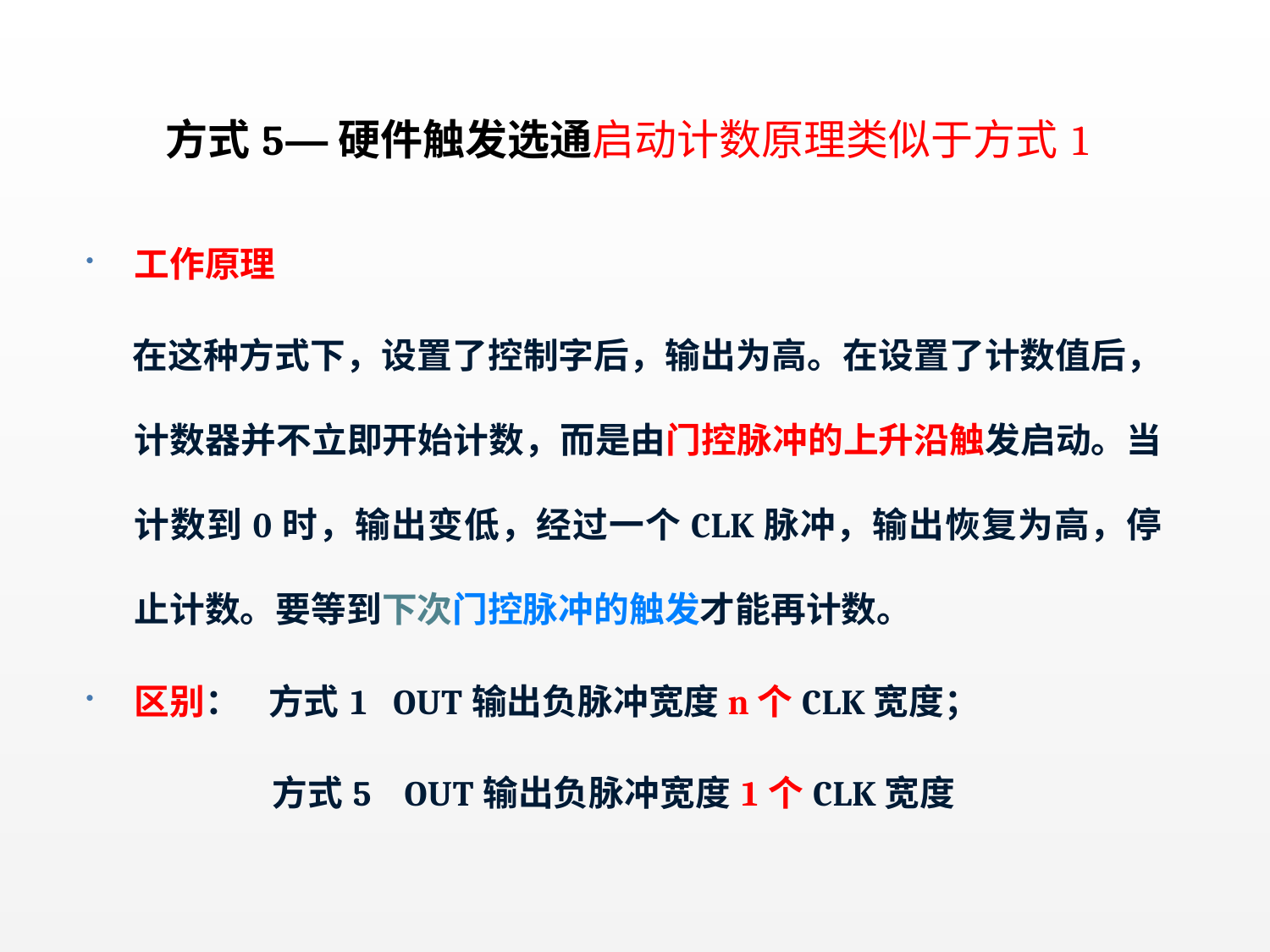

方式5—硬件触发选通启动计数原理类似于方式1
工作原理
          在这种方式下，设置了控制字后，输出为高。在设置了计数值后，计数器并不立即开始计数，而是由门控脉冲的上升沿触发启动。当计数到0时，输出变低，经过一个CLK脉冲，输出恢复为高，停止计数。要等到下次门控脉冲的触发才能再计数。
区别：       方式1   OUT输出负脉冲宽度n个CLK宽度；
                      方式5    OUT输出负脉冲宽度1个CLK宽度